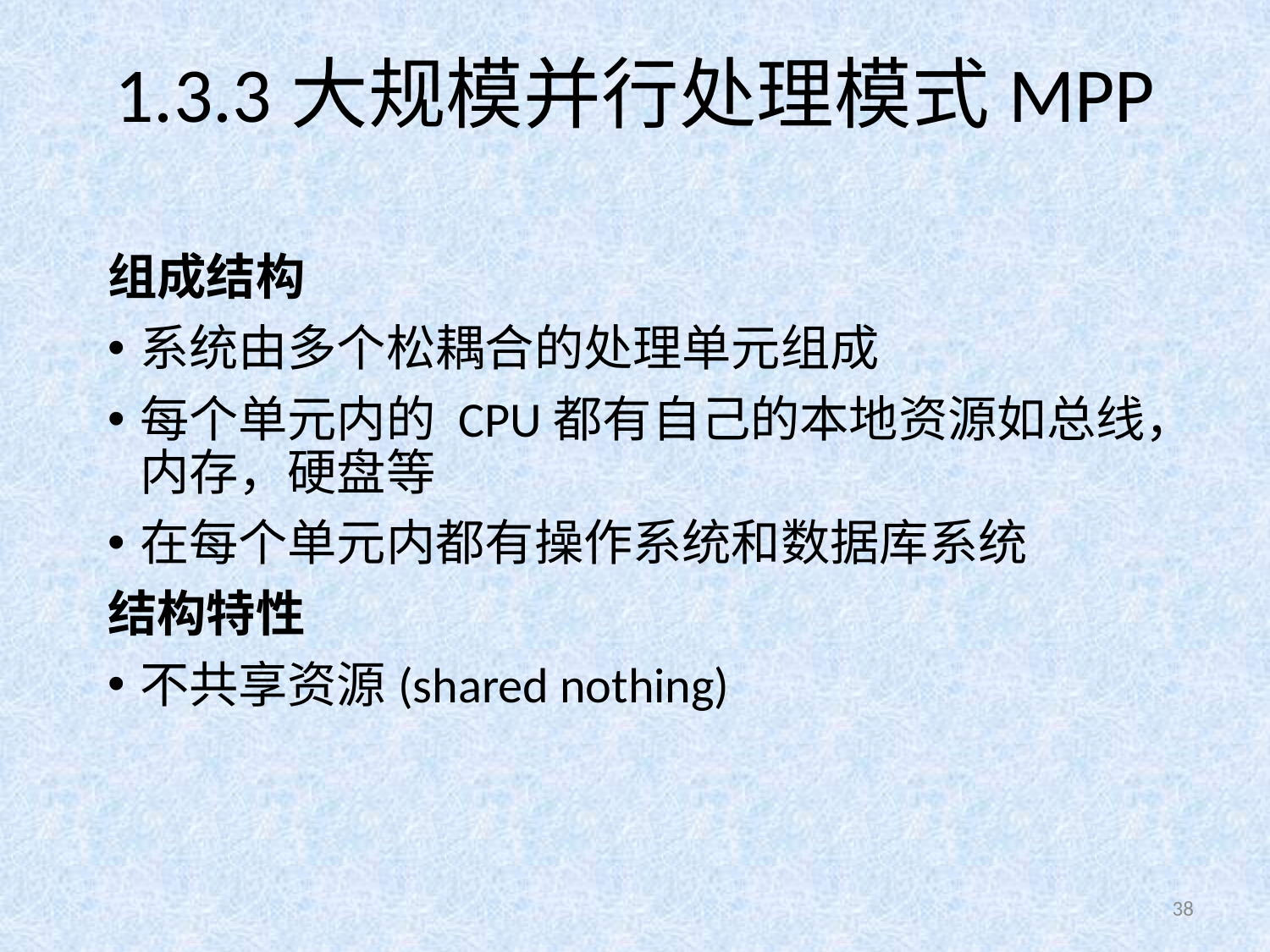

# 1.3.3大规模并行处理模式MPP
组成结构
系统由多个松耦合的处理单元组成
每个单元内的 CPU都有自己的本地资源如总线，内存，硬盘等
在每个单元内都有操作系统和数据库系统
结构特性
不共享资源(shared nothing)
38